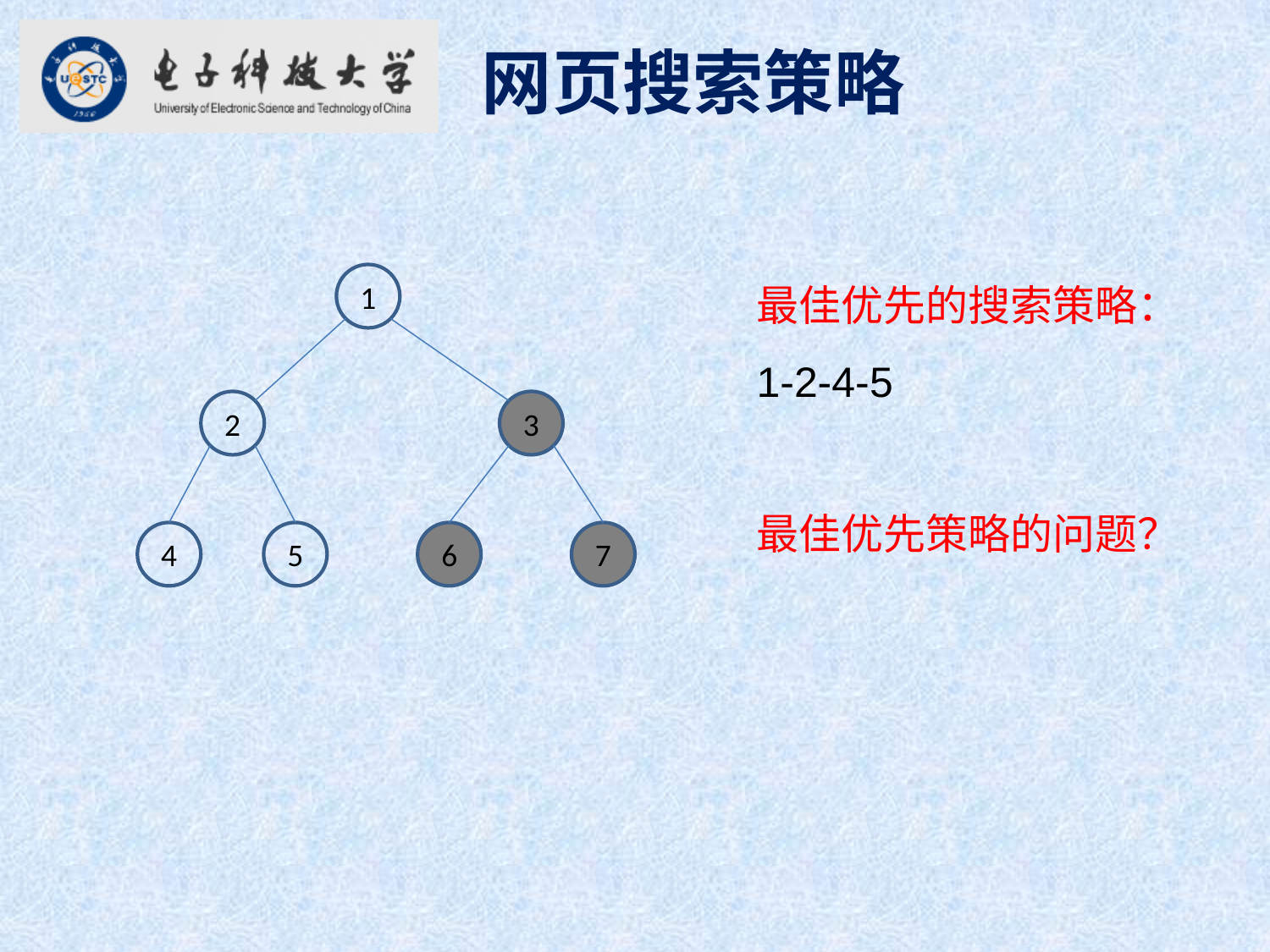

网页搜索策略
最佳优先的搜索策略：
1-2-4-5

最佳优先策略的问题？
1
2
3
4
5
6
7